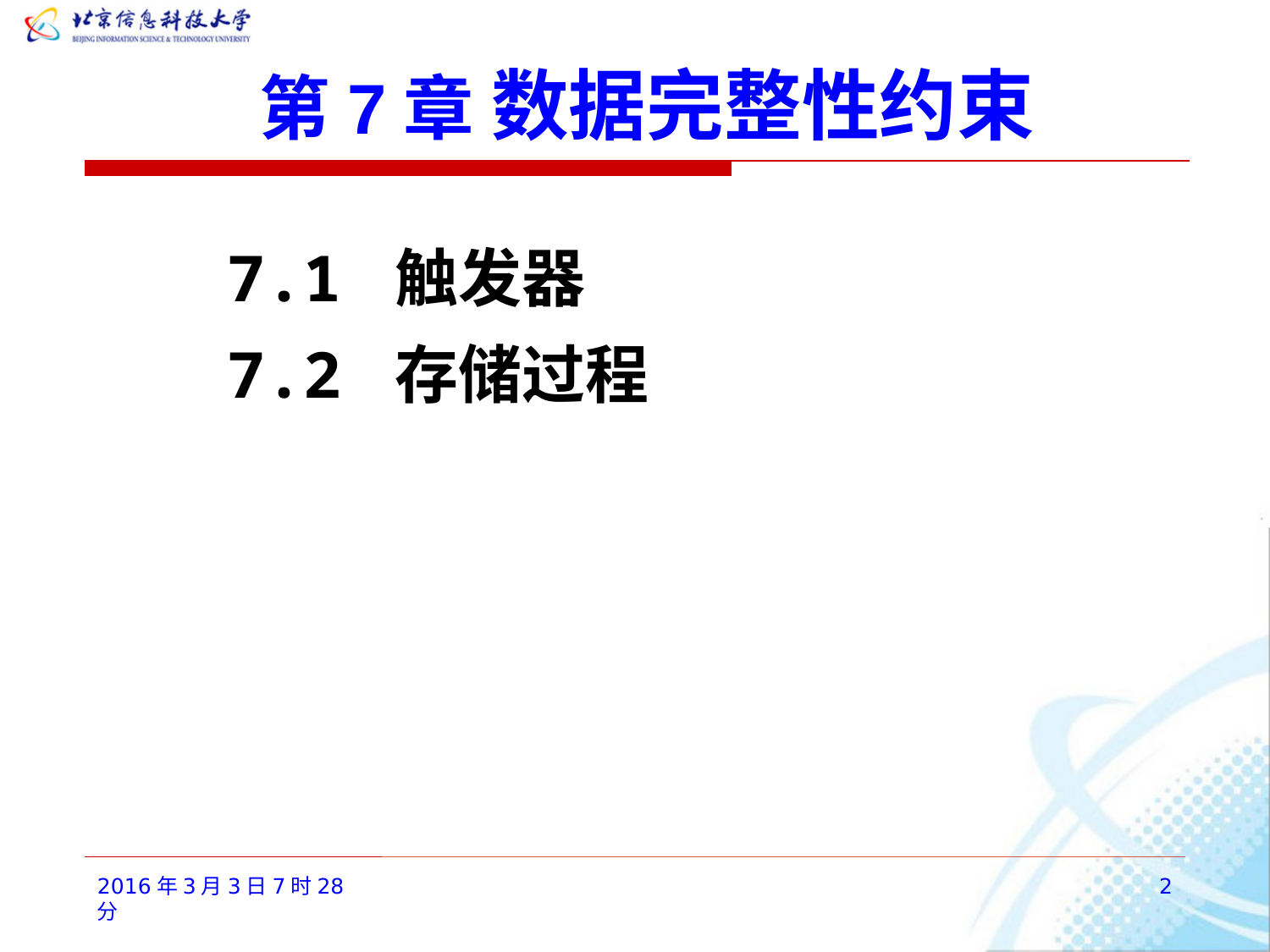

第7章 数据完整性约束
7.1 触发器
7.2 存储过程
2016年3月3日7时28分
2